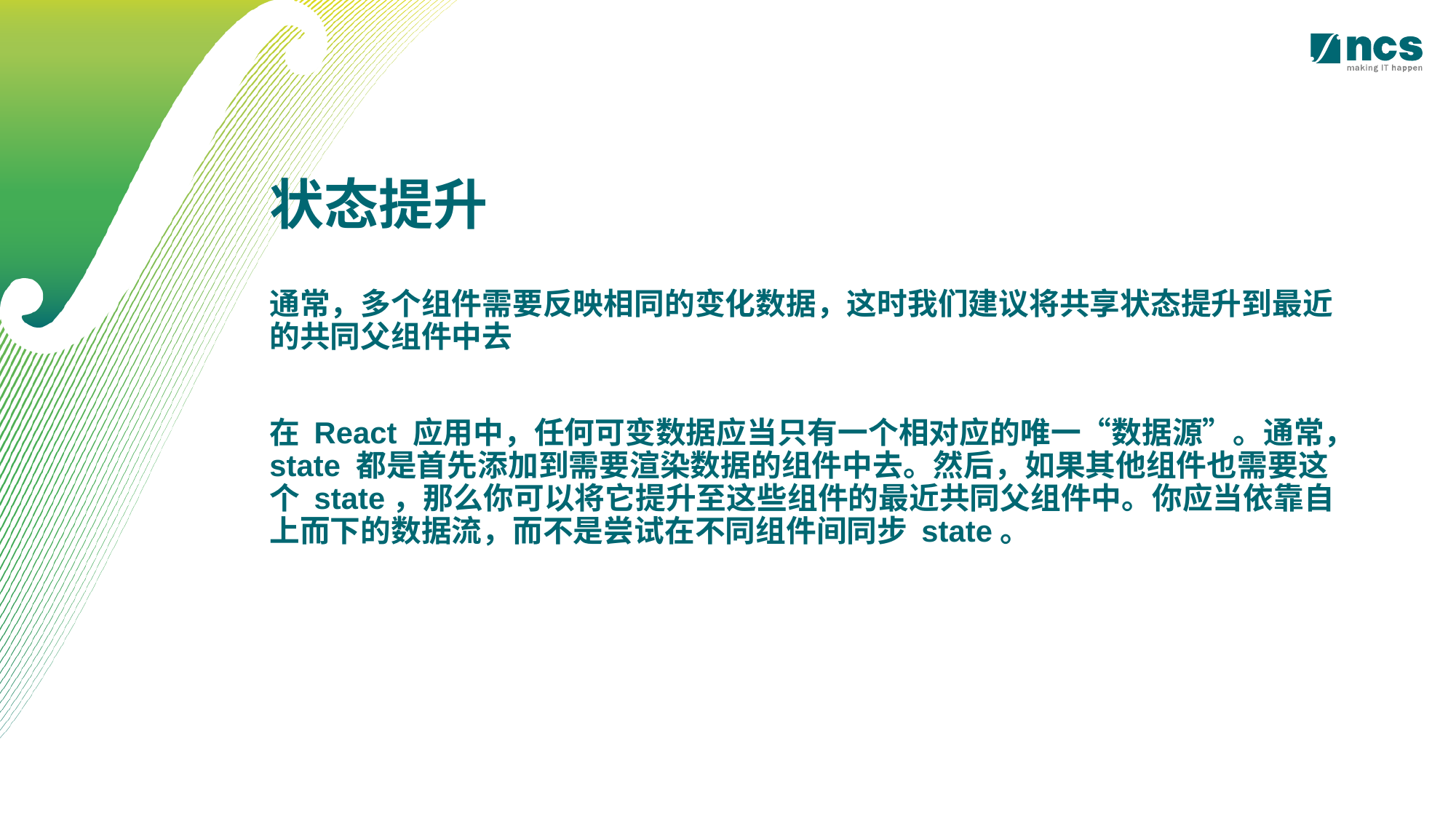

状态提升
通常，多个组件需要反映相同的变化数据，这时我们建议将共享状态提升到最近的共同父组件中去

在 React 应用中，任何可变数据应当只有一个相对应的唯一“数据源”。通常，state 都是首先添加到需要渲染数据的组件中去。然后，如果其他组件也需要这个 state，那么你可以将它提升至这些组件的最近共同父组件中。你应当依靠自上而下的数据流，而不是尝试在不同组件间同步 state。